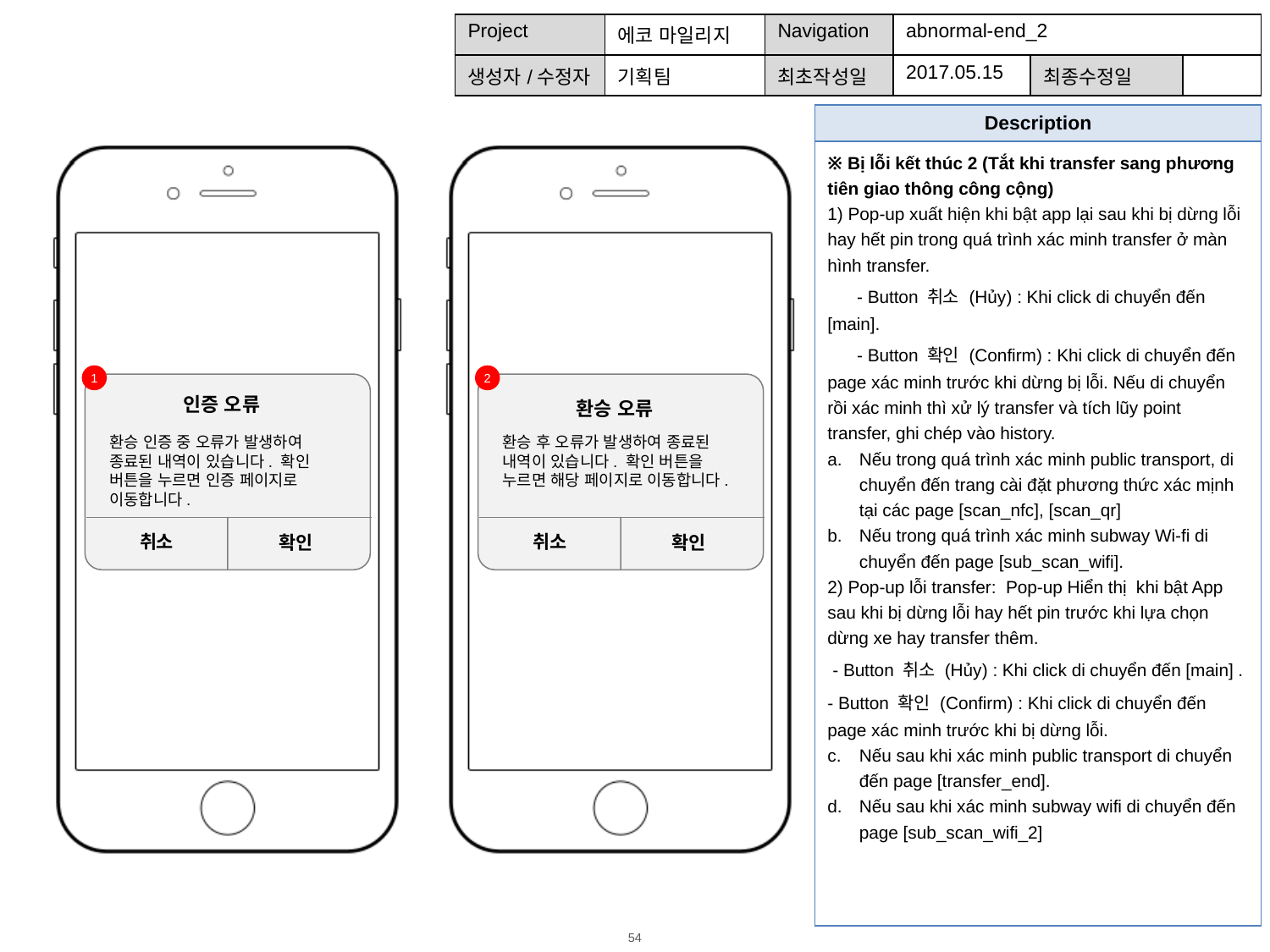

| Project | 에코 마일리지 | Navigation | abnormal-end\_2 |  |  |
| --- | --- | --- | --- | --- | --- |
| 생성자/수정자 | 기획팀 | 최초작성일 | 2017.05.15 | 최종수정일 |  |
| Description |
| --- |
| ※ Bị lỗi kết thúc 2 (Tắt khi transfer sang phương tiên giao thông công cộng) 1) Pop-up xuất hiện khi bật app lại sau khi bị dừng lỗi hay hết pin trong quá trình xác minh transfer ở màn hình transfer. - Button 취소 (Hủy) : Khi click di chuyển đến [main]. - Button 확인 (Confirm) : Khi click di chuyển đến page xác minh trước khi dừng bị lỗi. Nếu di chuyển rồi xác minh thì xử lý transfer và tích lũy point transfer, ghi chép vào history. Nếu trong quá trình xác minh public transport, di chuyển đến trang cài đặt phương thức xác mịnh tại các page [scan\_nfc], [scan\_qr] Nếu trong quá trình xác minh subway Wi-fi di chuyển đến page [sub\_scan\_wifi]. 2) Pop-up lỗi transfer: Pop-up Hiển thị khi bật App sau khi bị dừng lỗi hay hết pin trước khi lựa chọn dừng xe hay transfer thêm. - Button 취소 (Hủy) : Khi click di chuyển đến [main] . - Button 확인 (Confirm) : Khi click di chuyển đến page xác minh trước khi bị dừng lỗi. Nếu sau khi xác minh public transport di chuyển đến page [transfer\_end]. Nếu sau khi xác minh subway wifi di chuyển đến page [sub\_scan\_wifi\_2] |
2
1

인증 오류
환승 오류
환승 후 오류가 발생하여 종료된 내역이 있습니다. 확인 버튼을 누르면 해당 페이지로 이동합니다.
환승 인증 중 오류가 발생하여 종료된 내역이 있습니다. 확인 버튼을 누르면 인증 페이지로 이동합니다.
성공확률 50%
성공확률 50%
취소
취소
확인
확인